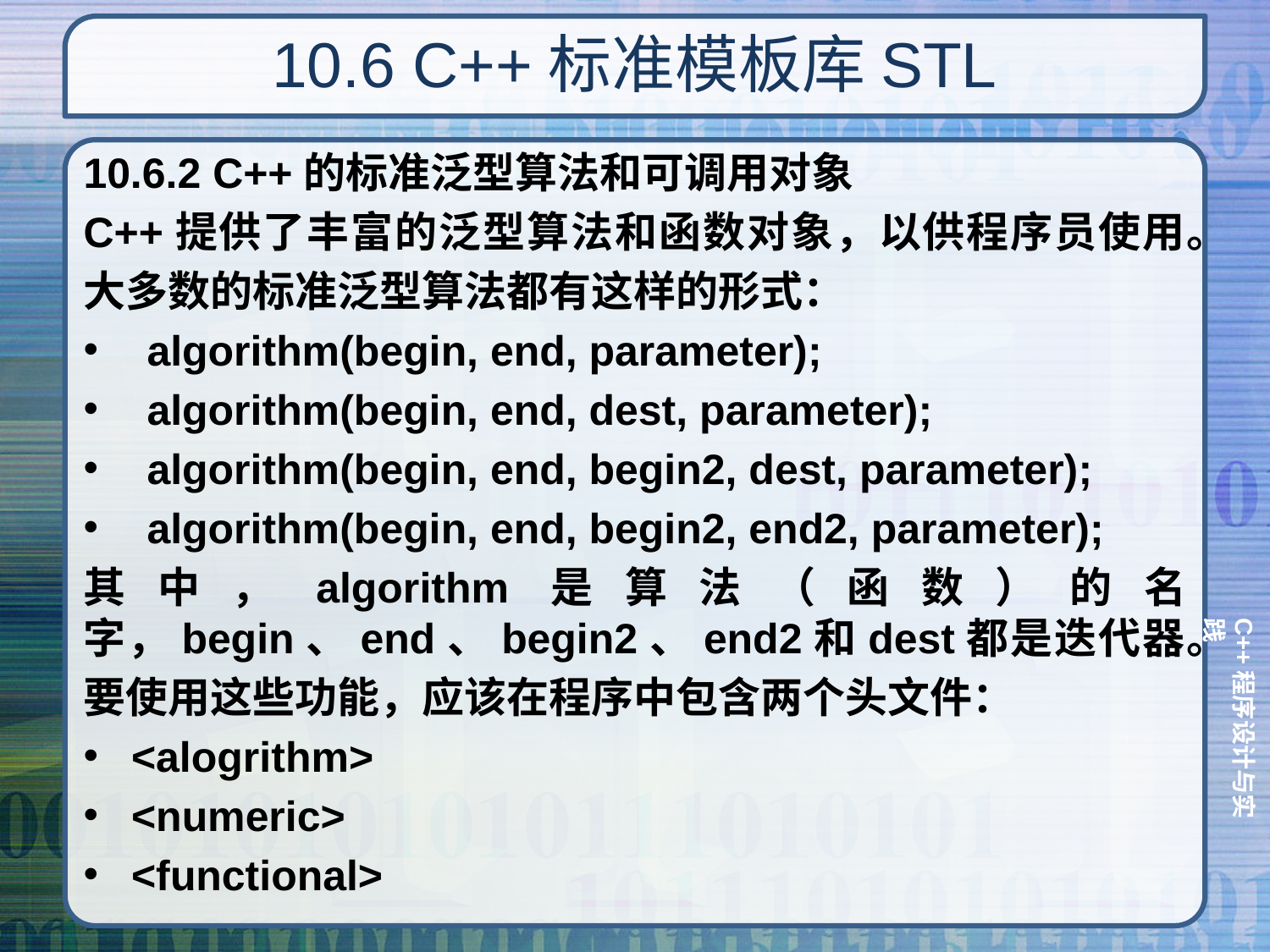

# 10.6 C++标准模板库STL
10.6.2 C++的标准泛型算法和可调用对象
C++提供了丰富的泛型算法和函数对象，以供程序员使用。
大多数的标准泛型算法都有这样的形式：
algorithm(begin, end, parameter);
algorithm(begin, end, dest, parameter);
algorithm(begin, end, begin2, dest, parameter);
algorithm(begin, end, begin2, end2, parameter);
其中，algorithm是算法（函数）的名字，begin、end、begin2、end2和dest都是迭代器。
要使用这些功能，应该在程序中包含两个头文件：
<alogrithm>
<numeric>
<functional>